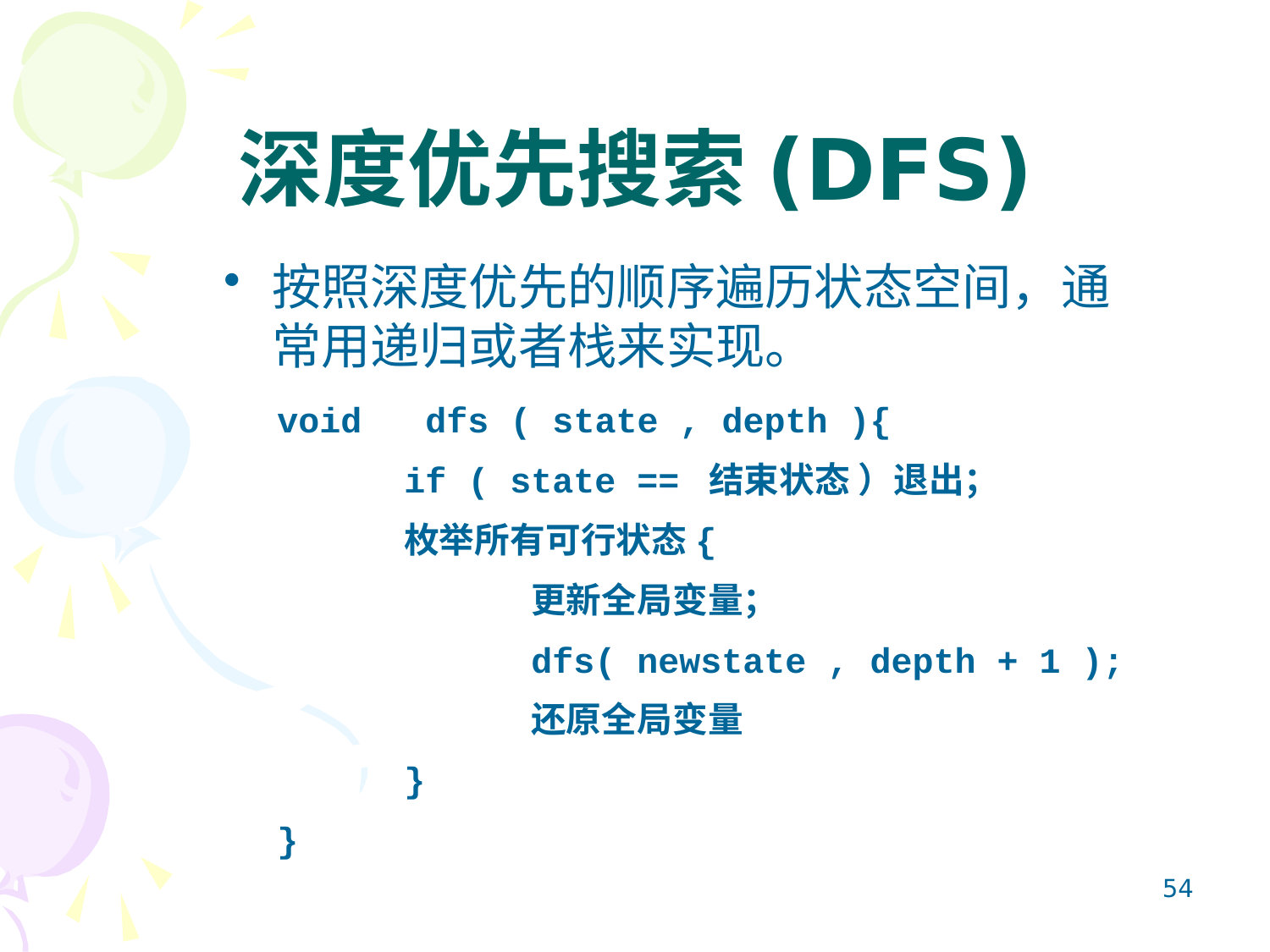

# 深度优先搜索(DFS)
按照深度优先的顺序遍历状态空间，通常用递归或者栈来实现。
void   dfs ( state , depth ){
	if ( state == 结束状态 ）退出；
	枚举所有可行状态{
		更新全局变量；
		dfs( newstate , depth + 1 );
		还原全局变量
	}
}
54